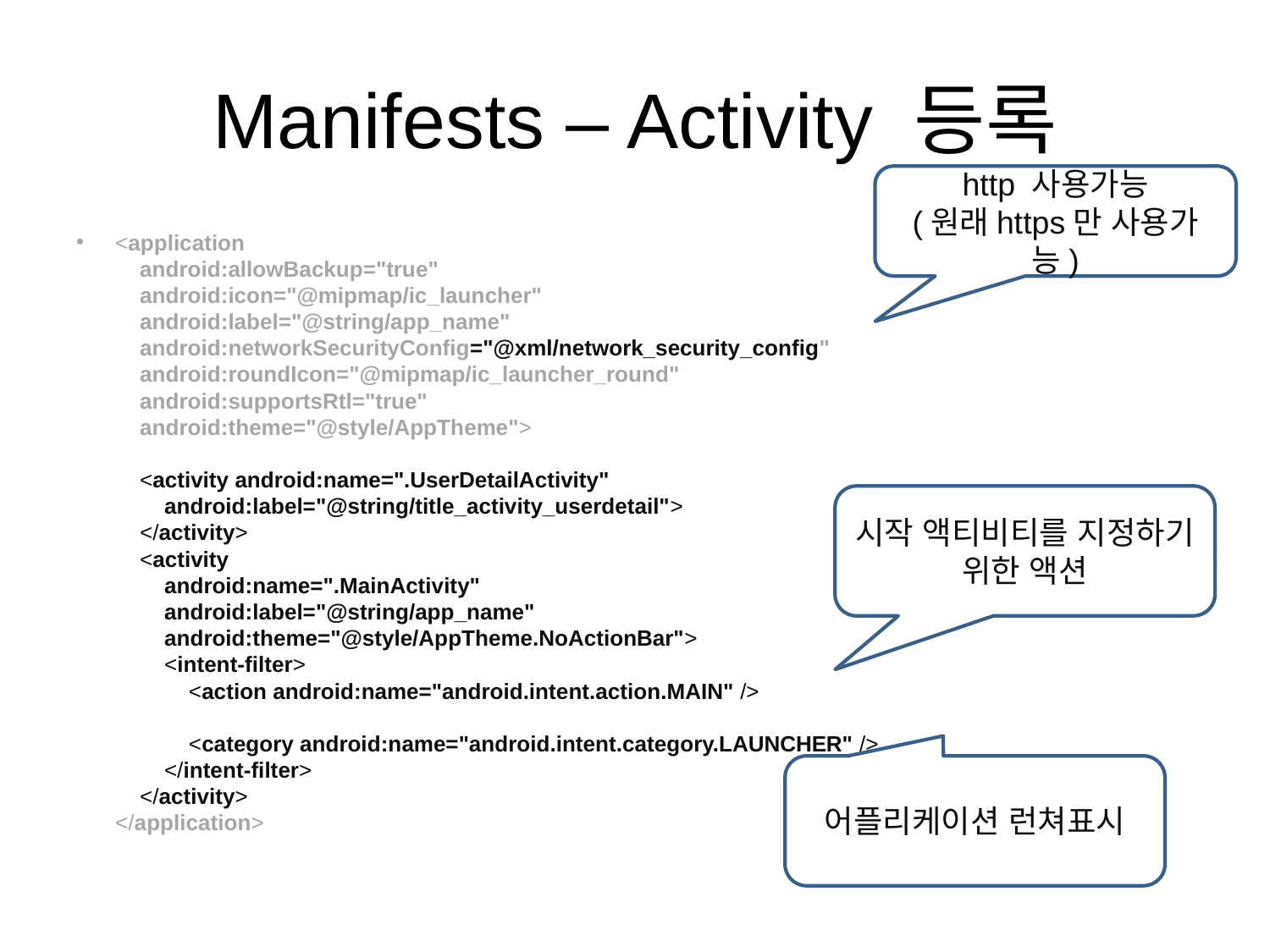

# Manifests – Activity 등록
http 사용가능
(원래https만 사용가능)
<application
    android:allowBackup="true"
    android:icon="@mipmap/ic_launcher"
    android:label="@string/app_name"
    android:networkSecurityConfig="@xml/network_security_config"
    android:roundIcon="@mipmap/ic_launcher_round"
    android:supportsRtl="true"
    android:theme="@style/AppTheme">
    <activity android:name=".UserDetailActivity"
        android:label="@string/title_activity_userdetail">
    </activity>
    <activity
        android:name=".MainActivity"
        android:label="@string/app_name"
        android:theme="@style/AppTheme.NoActionBar">
        <intent-filter>
            <action android:name="android.intent.action.MAIN" />
            <category android:name="android.intent.category.LAUNCHER" />
        </intent-filter>
    </activity>
</application>
시작 액티비티를 지정하기 위한 액션
어플리케이션 런쳐표시